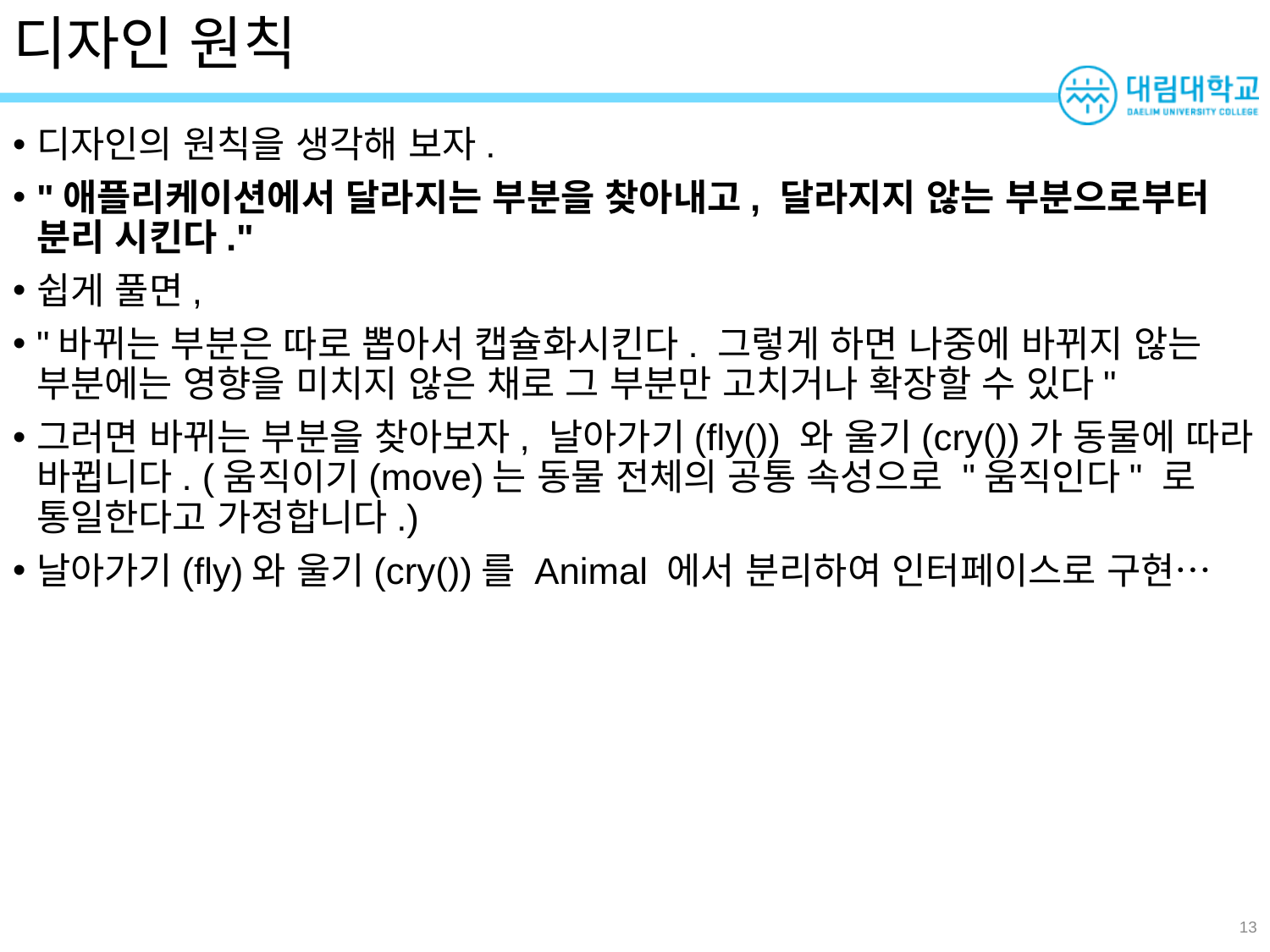

# 디자인 원칙
디자인의 원칙을 생각해 보자.
"애플리케이션에서 달라지는 부분을 찾아내고, 달라지지 않는 부분으로부터 분리 시킨다."
쉽게 풀면,
"바뀌는 부분은 따로 뽑아서 캡슐화시킨다. 그렇게 하면 나중에 바뀌지 않는 부분에는 영향을 미치지 않은 채로 그 부분만 고치거나 확장할 수 있다"
그러면 바뀌는 부분을 찾아보자, 날아가기(fly()) 와 울기(cry())가 동물에 따라 바뀝니다. (움직이기(move)는 동물 전체의 공통 속성으로 "움직인다" 로 통일한다고 가정합니다.)
날아가기(fly)와 울기(cry())를 Animal 에서 분리하여 인터페이스로 구현…

13